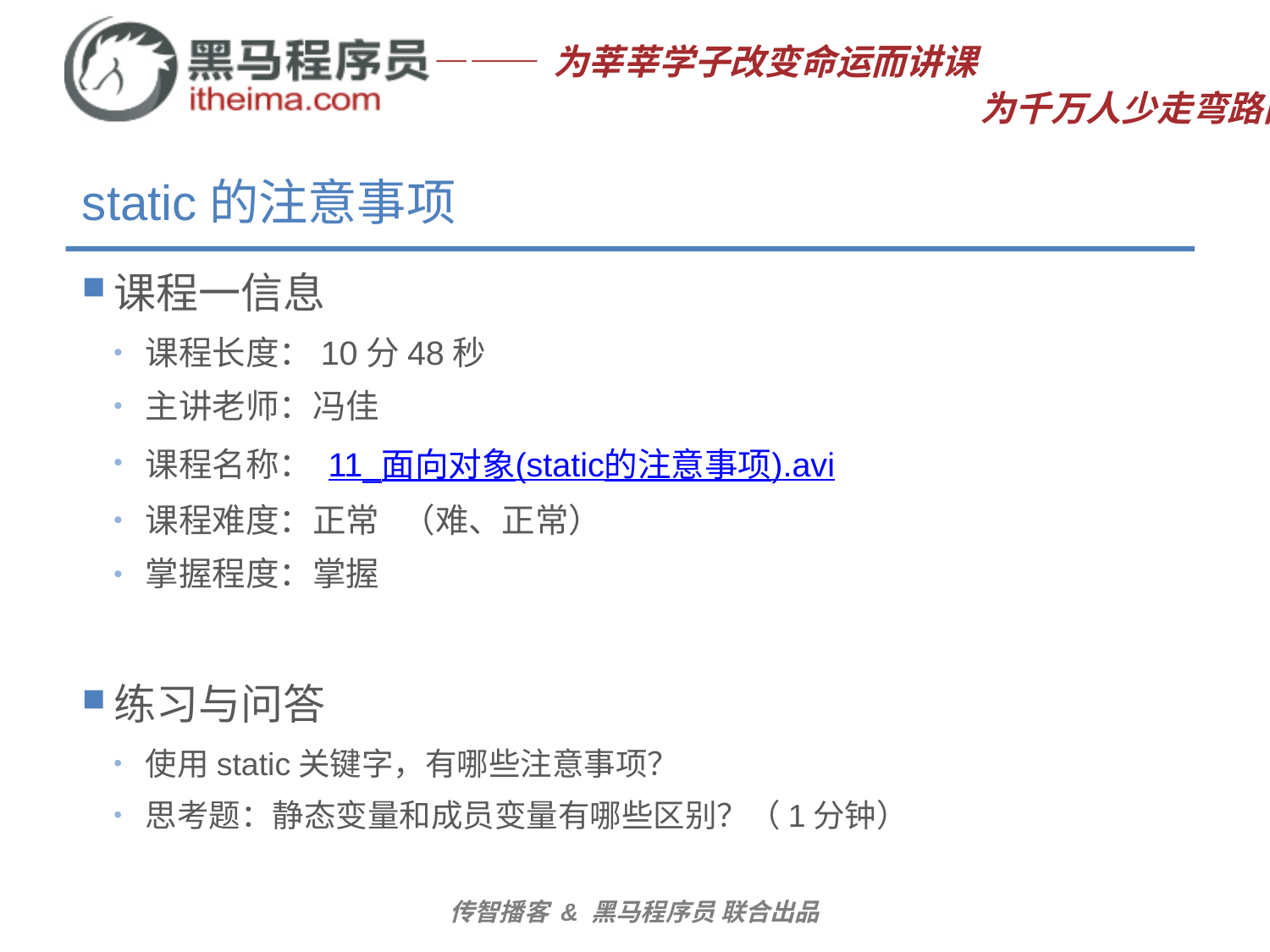

# static的注意事项
课程一信息
课程长度：10分48秒
主讲老师：冯佳
课程名称： 11_面向对象(static的注意事项).avi
课程难度：正常   （难、正常）
掌握程度：掌握

练习与问答
使用static关键字，有哪些注意事项？
思考题：静态变量和成员变量有哪些区别？（1分钟）